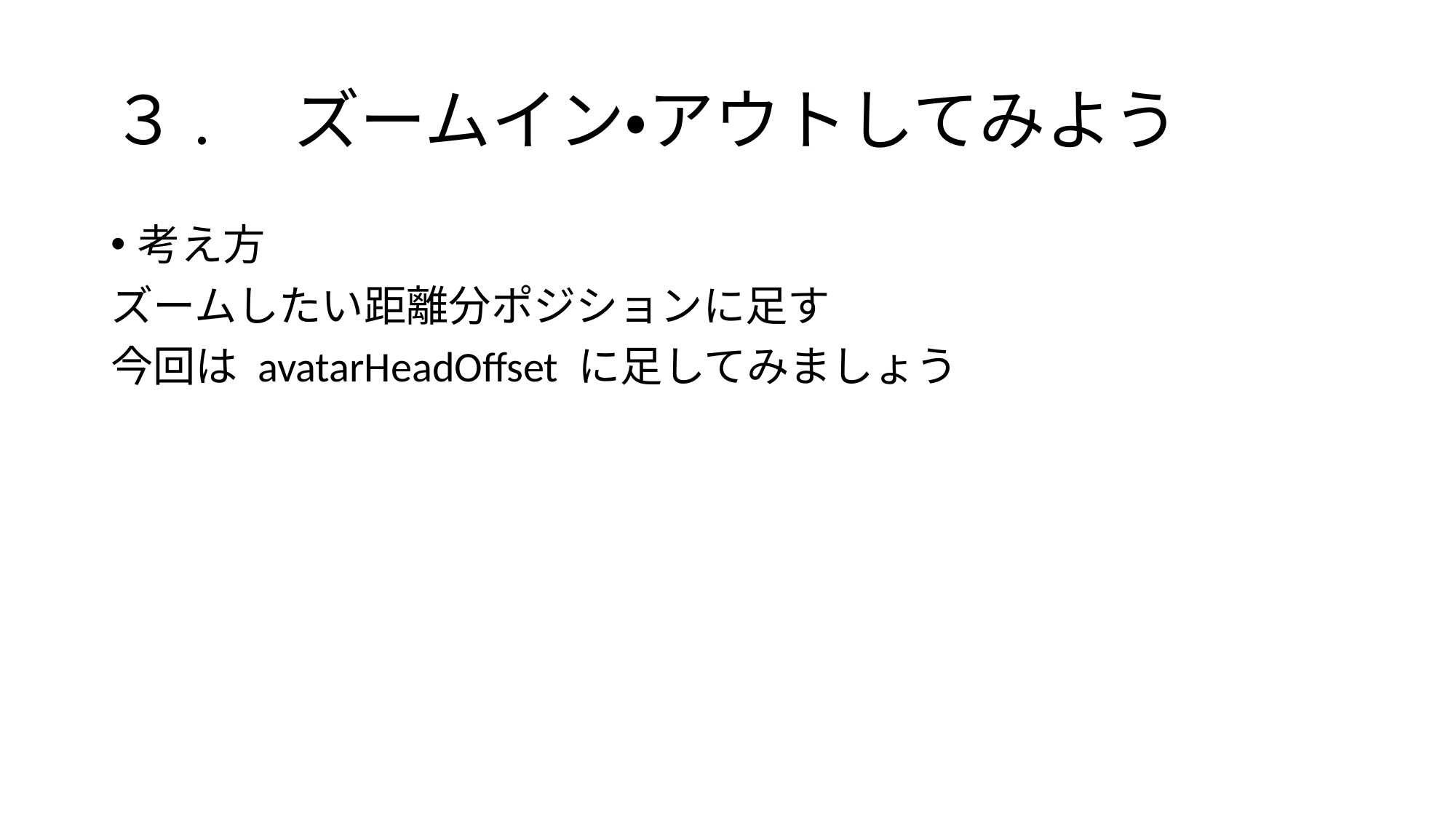

# ３.　ズームイン・アウトしてみよう
考え方
ズームしたい距離分ポジションに足す
今回は avatarHeadOffset に足してみましょう